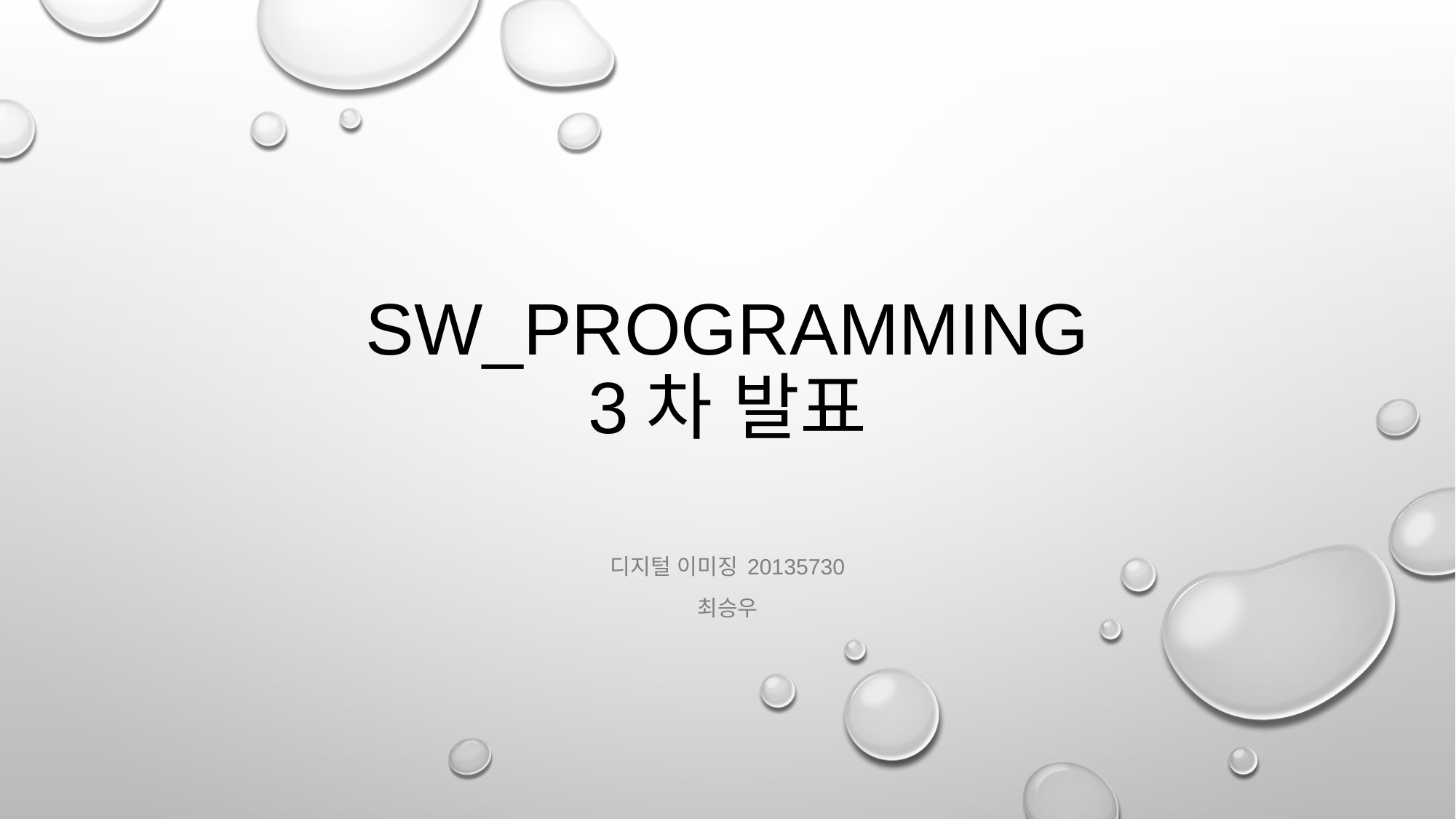

# SW_Programming 3차 발표

디지털 이미징 20135730
최승우